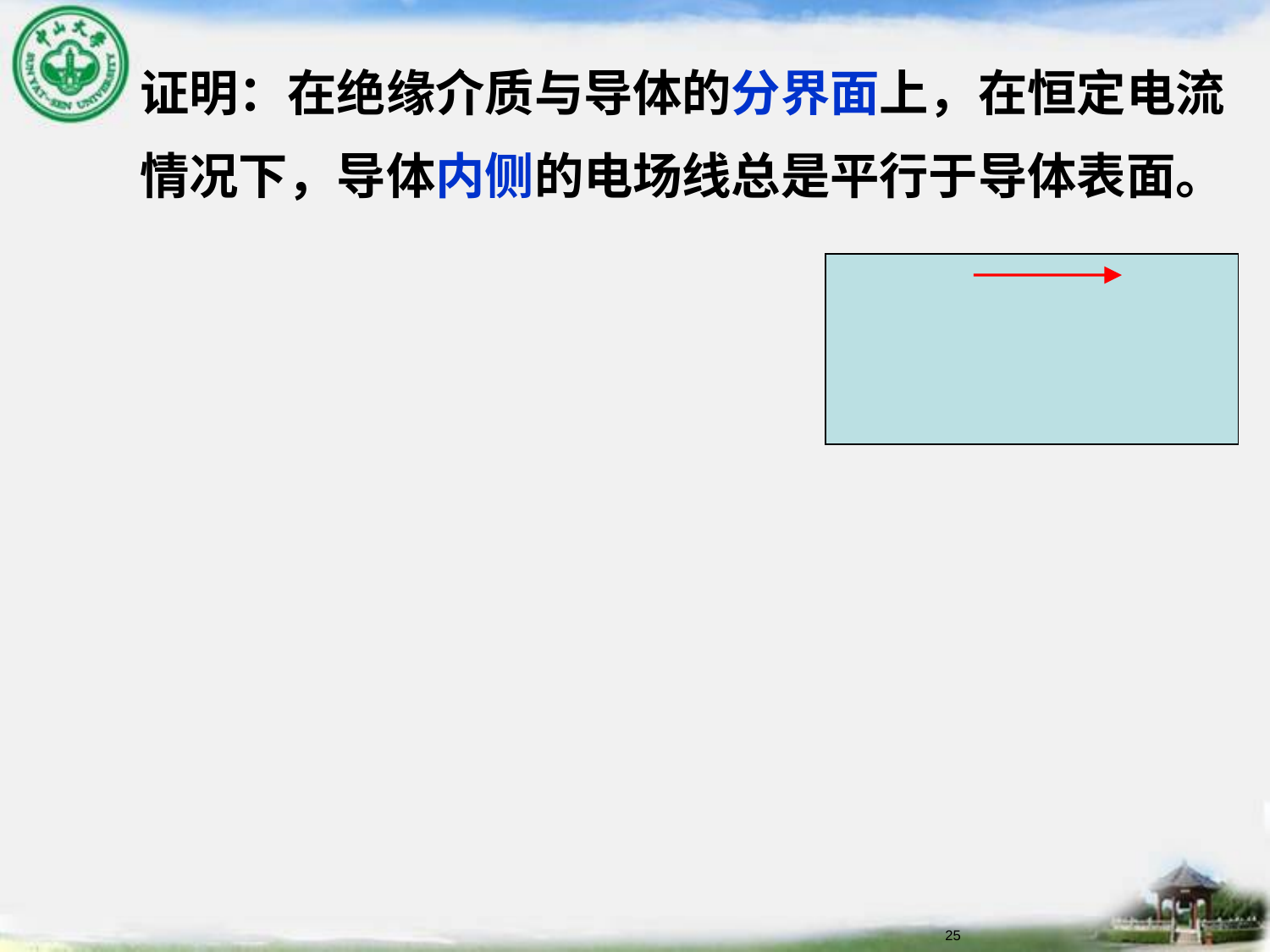

# 证明：在绝缘介质与导体的分界面上，在恒定电流情况下，导体内侧的电场线总是平行于导体表面。

25